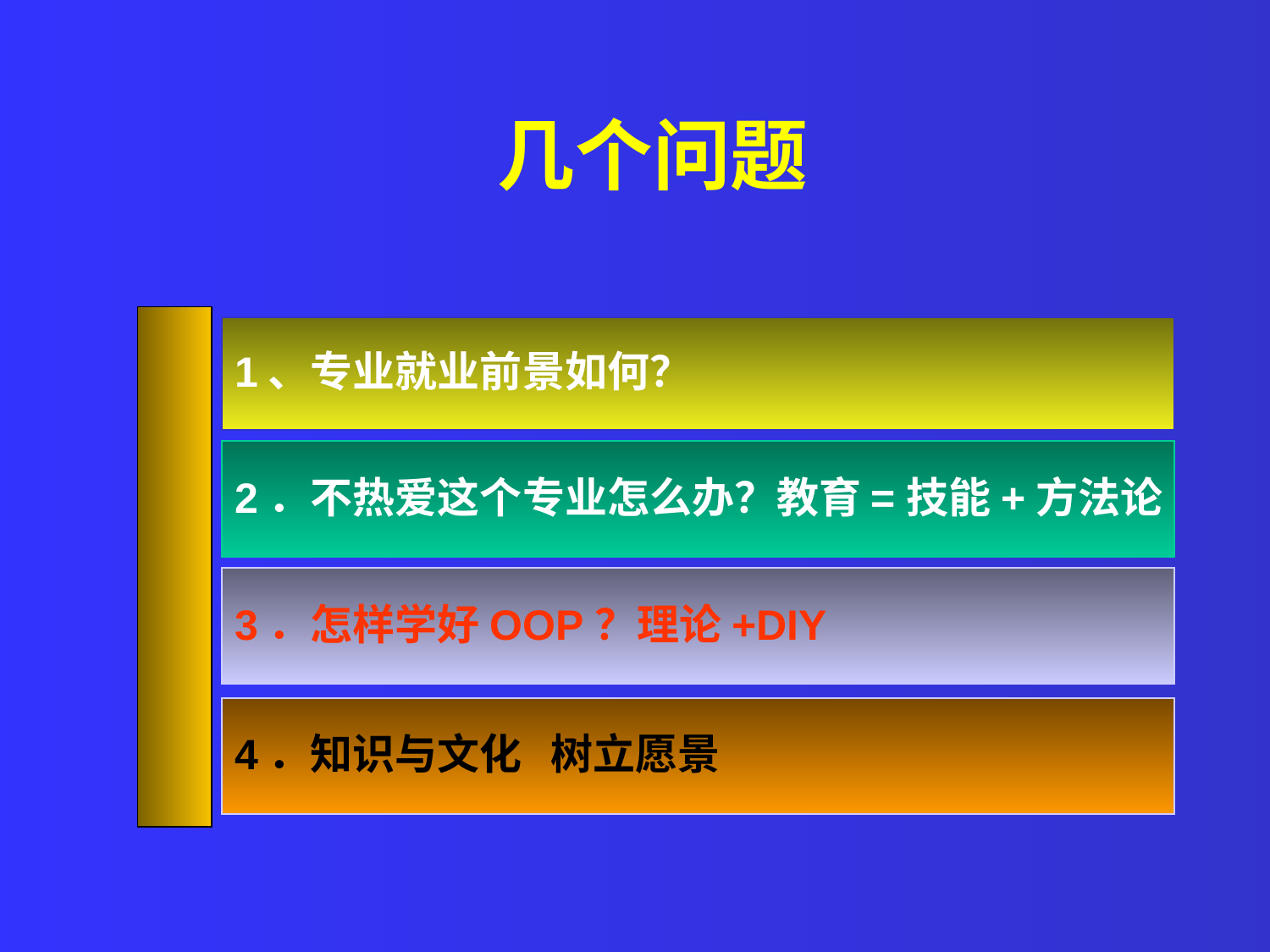

# 几个问题

1、专业就业前景如何？
2．不热爱这个专业怎么办？教育=技能+方法论
3．怎样学好OOP？理论+DIY
4．知识与文化   树立愿景